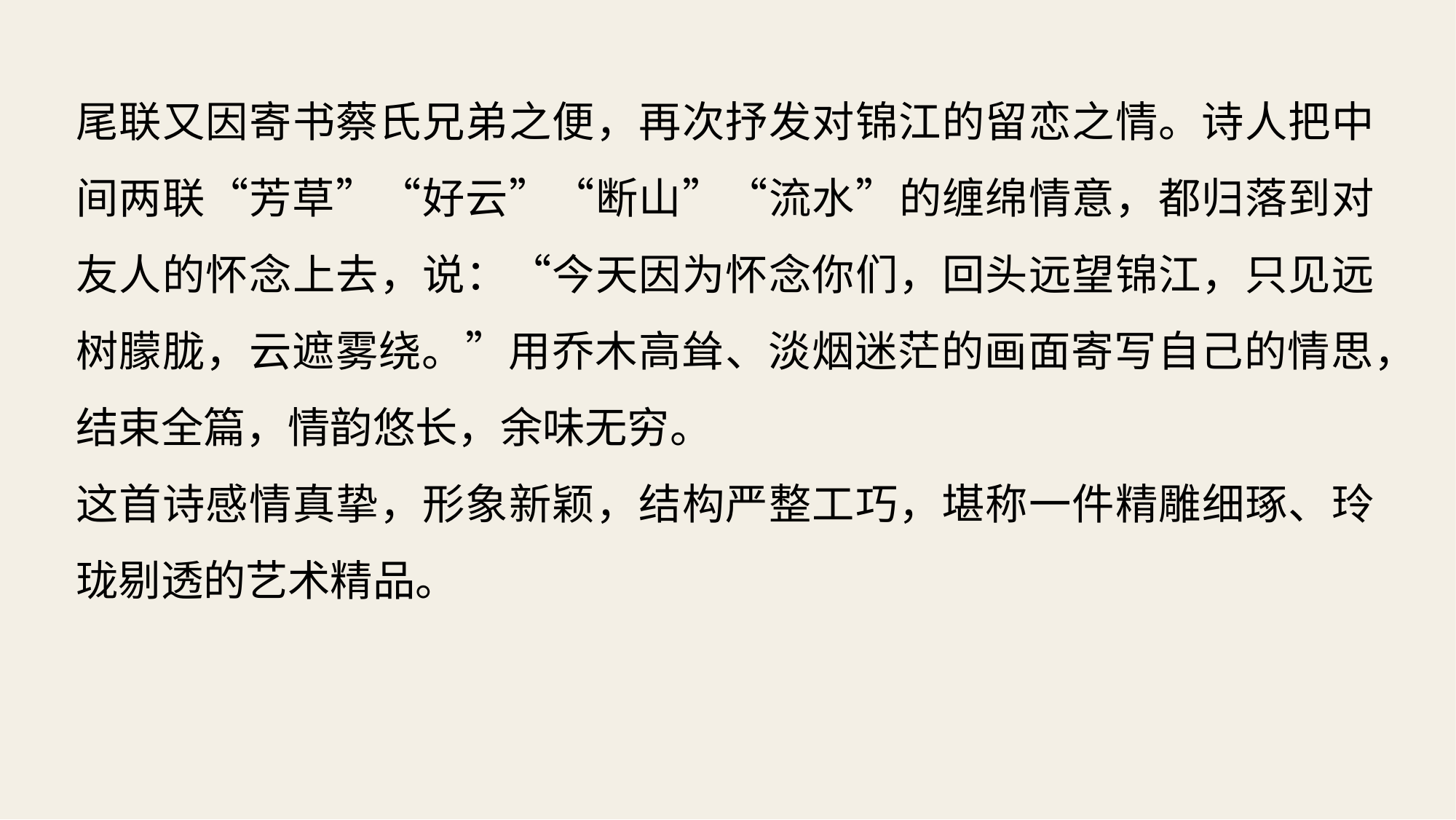

尾联又因寄书蔡氏兄弟之便，再次抒发对锦江的留恋之情。诗人把中间两联“芳草”“好云”“断山”“流水”的缠绵情意，都归落到对友人的怀念上去，说：“今天因为怀念你们，回头远望锦江，只见远树朦胧，云遮雾绕。”用乔木高耸、淡烟迷茫的画面寄写自己的情思，结束全篇，情韵悠长，余味无穷。
这首诗感情真挚，形象新颖，结构严整工巧，堪称一件精雕细琢、玲珑剔透的艺术精品。